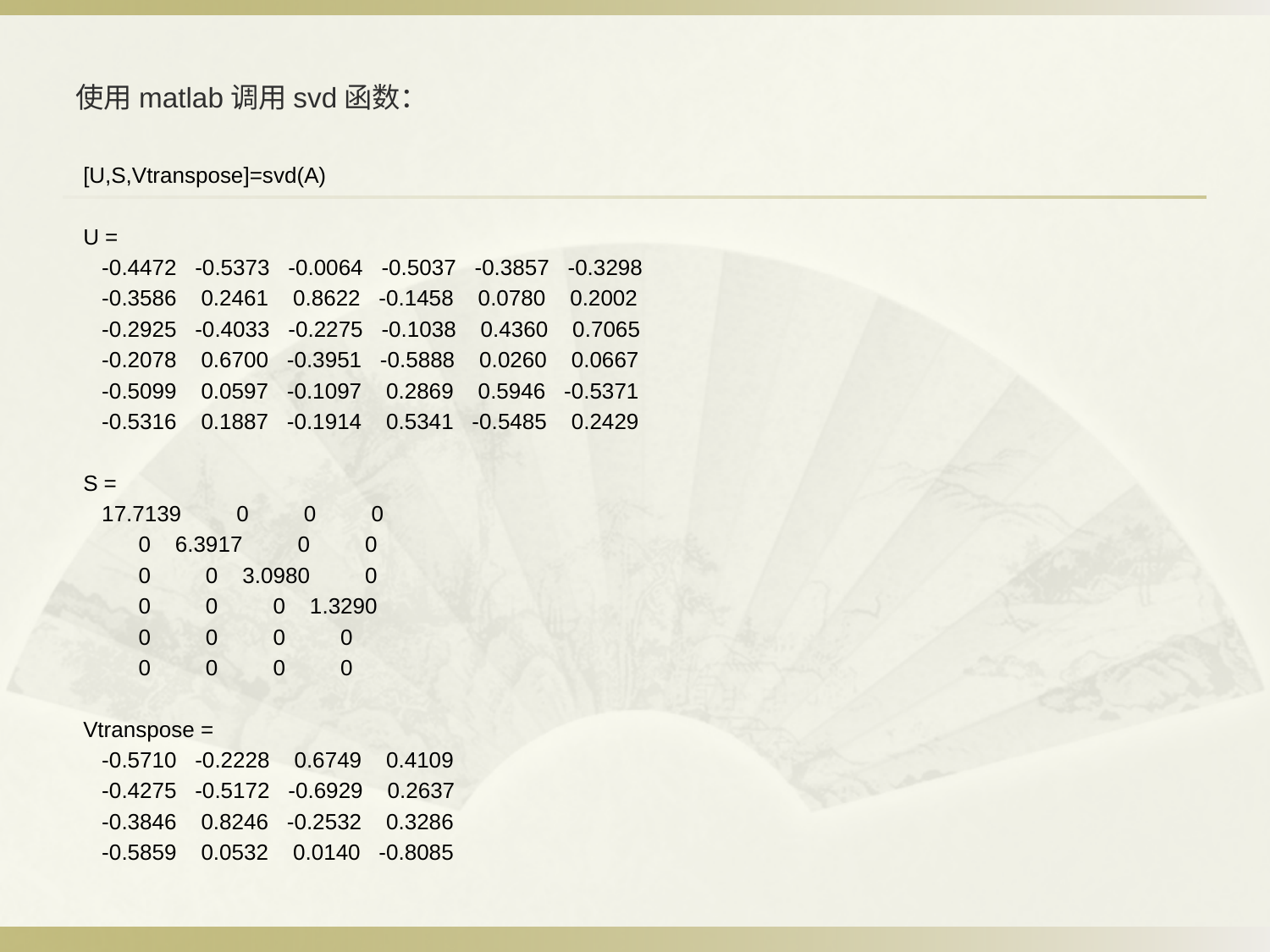

# 使用matlab调用svd函数：
[U,S,Vtranspose]=svd(A)

U =
   -0.4472   -0.5373   -0.0064   -0.5037   -0.3857   -0.3298
   -0.3586    0.2461    0.8622   -0.1458    0.0780    0.2002
   -0.2925   -0.4033   -0.2275   -0.1038    0.4360    0.7065
   -0.2078    0.6700   -0.3951   -0.5888    0.0260    0.0667
   -0.5099    0.0597   -0.1097    0.2869    0.5946   -0.5371
   -0.5316    0.1887   -0.1914    0.5341   -0.5485    0.2429

S =
   17.7139         0         0         0
         0    6.3917         0         0
         0         0    3.0980         0
         0         0         0    1.3290
         0         0         0         0
         0         0         0         0

Vtranspose =
   -0.5710   -0.2228    0.6749    0.4109
   -0.4275   -0.5172   -0.6929    0.2637
   -0.3846    0.8246   -0.2532    0.3286
   -0.5859    0.0532    0.0140   -0.8085